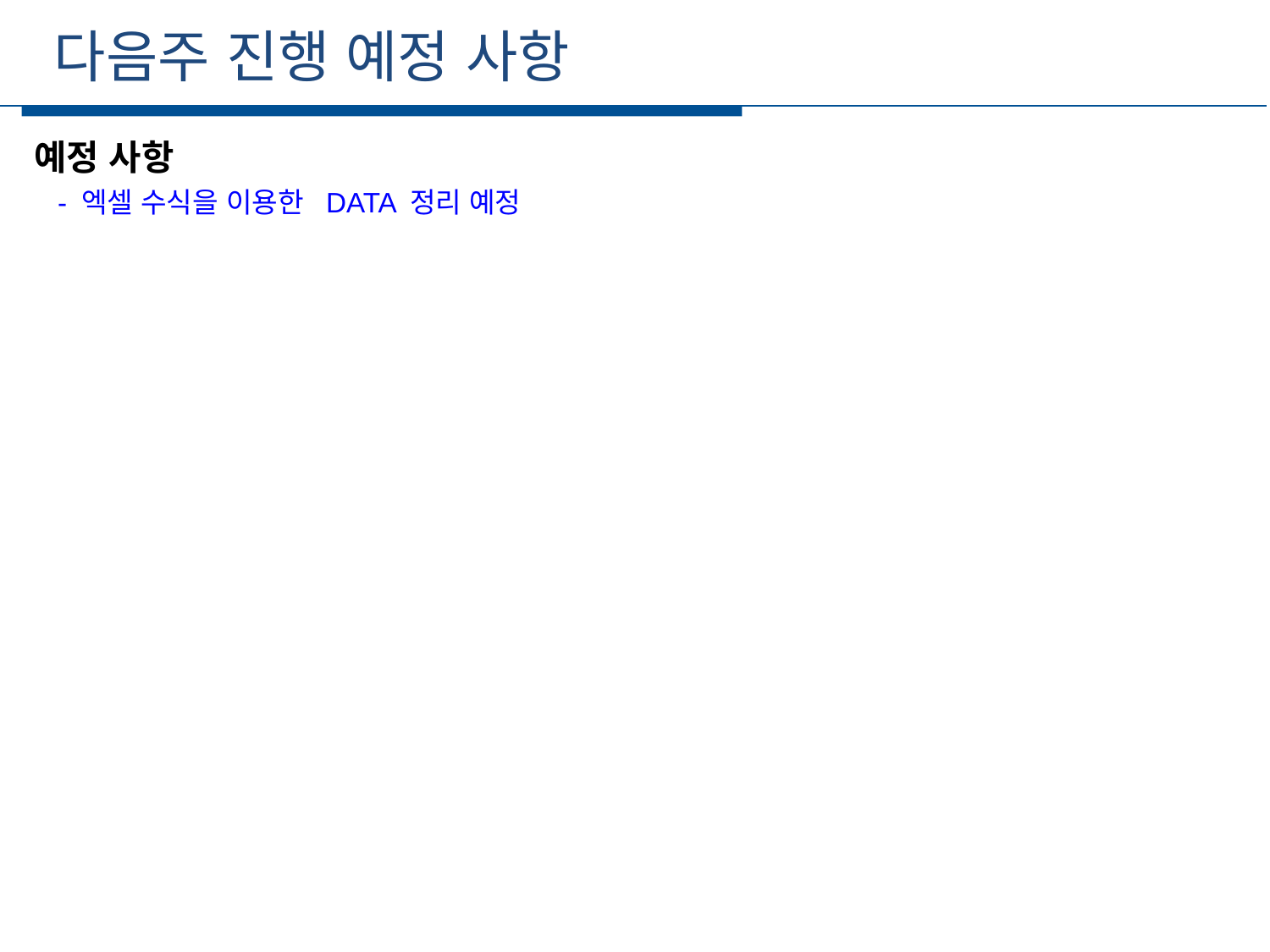

다음주 진행 예정 사항
세부일정

예정 사항
   - 엑셀 수식을 이용한  DATA 정리 예정